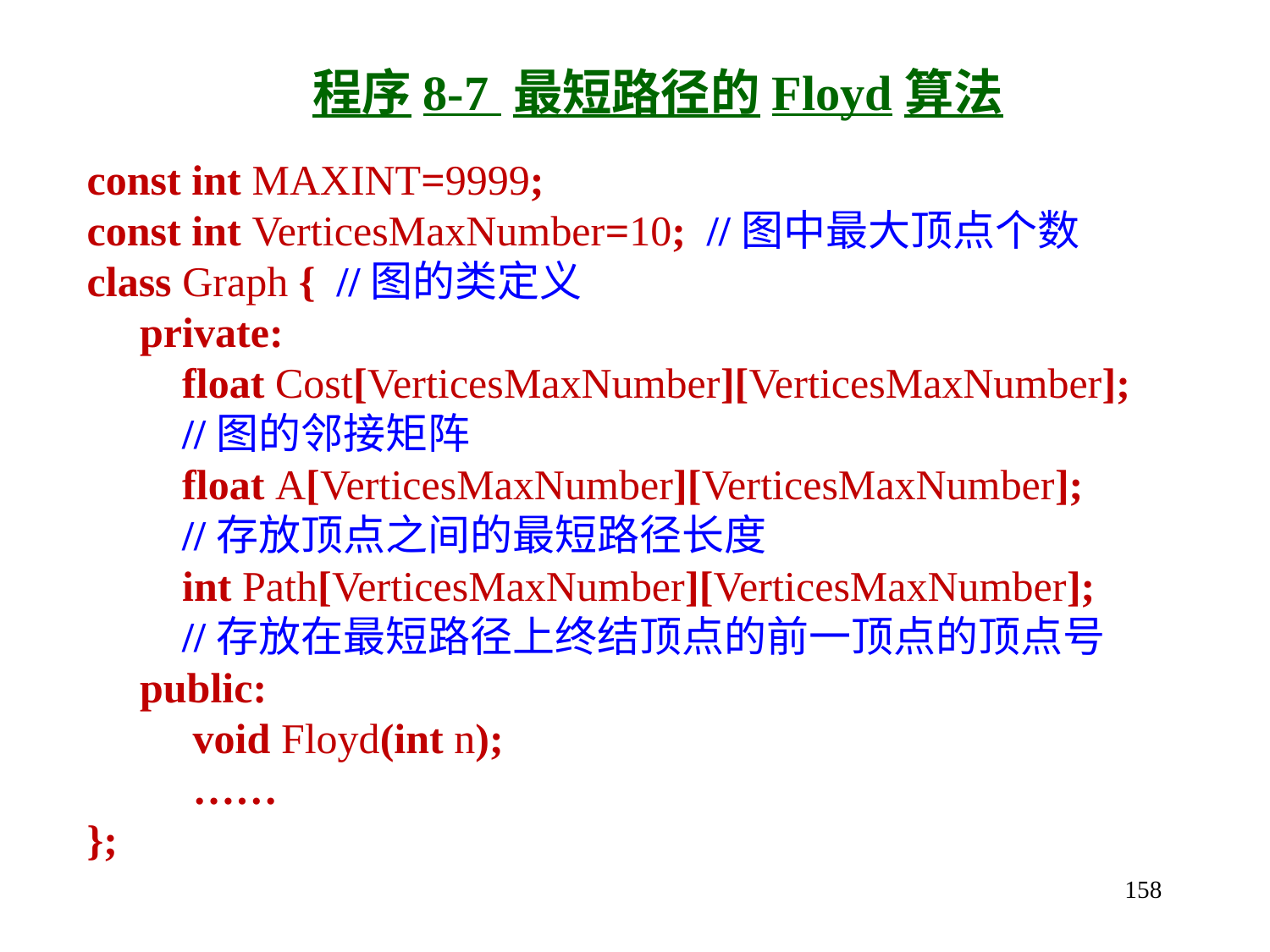

程序8-7 最短路径的Floyd算法
const int MAXINT=9999;
const int VerticesMaxNumber=10;  //图中最大顶点个数
class Graph {  //图的类定义
     private:
         float Cost[VerticesMaxNumber][VerticesMaxNumber];
         //图的邻接矩阵
         float A[VerticesMaxNumber][VerticesMaxNumber];
         //存放顶点之间的最短路径长度
         int Path[VerticesMaxNumber][VerticesMaxNumber];
         //存放在最短路径上终结顶点的前一顶点的顶点号
     public:
          void Floyd(int n);
          ……
};
158